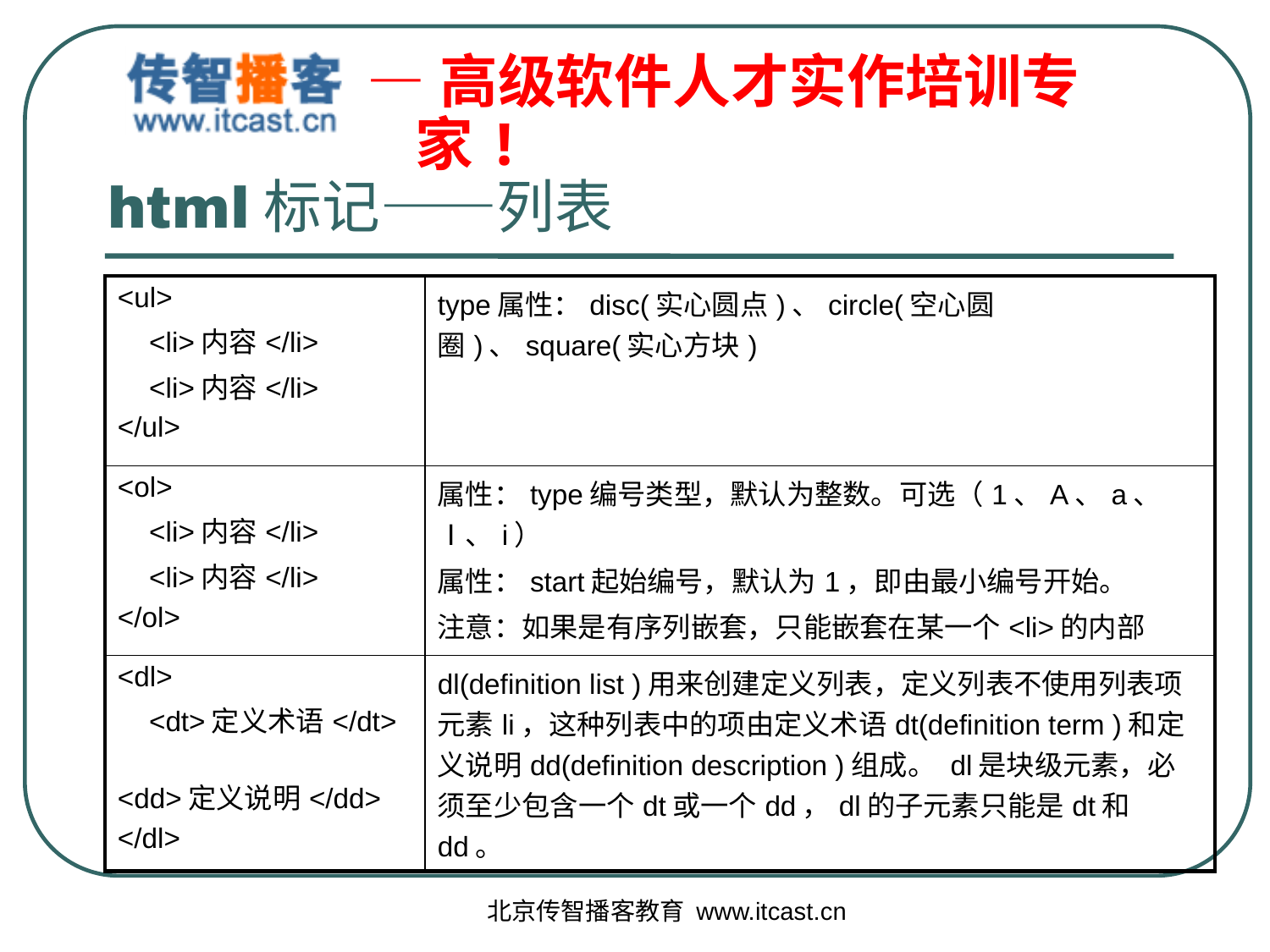

# html标记——列表
| <ul> <li>内容</li> <li>内容</li> </ul> | type属性：disc(实心圆点)、circle(空心圆圈)、square(实心方块) |
| --- | --- |
| <ol> <li>内容</li> <li>内容</li> </ol> | 属性：type编号类型，默认为整数。可选（1、A、a、Ⅰ、i） 属性：start起始编号，默认为1，即由最小编号开始。 注意：如果是有序列嵌套，只能嵌套在某一个<li>的内部 |
| <dl> <dt>定义术语</dt> <dd>定义说明</dd> </dl> | dl(definition list )用来创建定义列表，定义列表不使用列表项元素li，这种列表中的项由定义术语dt(definition term )和定义说明dd(definition description )组成。 dl是块级元素，必须至少包含一个dt或一个dd，dl的子元素只能是dt和dd。 |